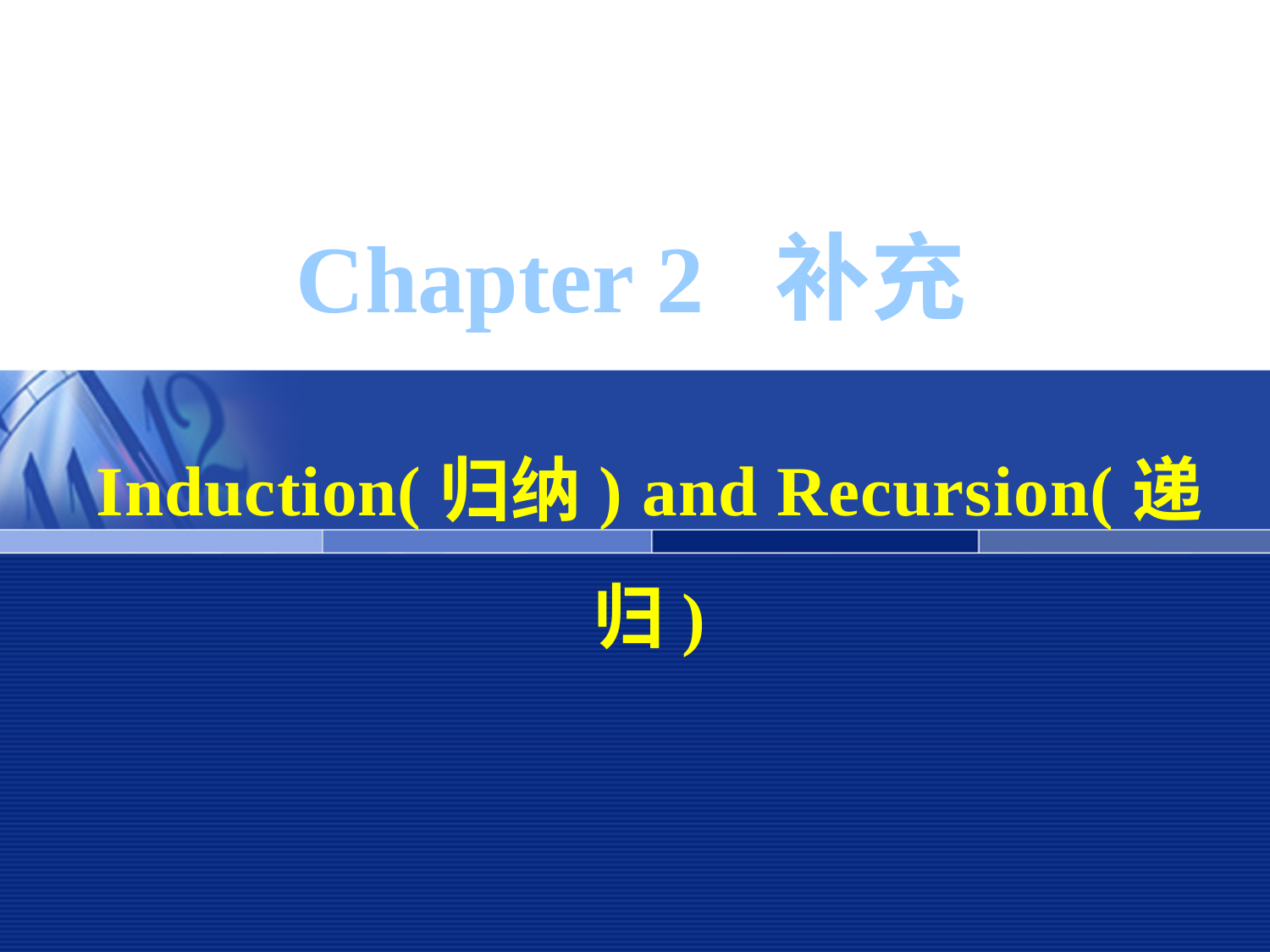

# Chapter 2  补充
Induction(归纳) and Recursion(递归)